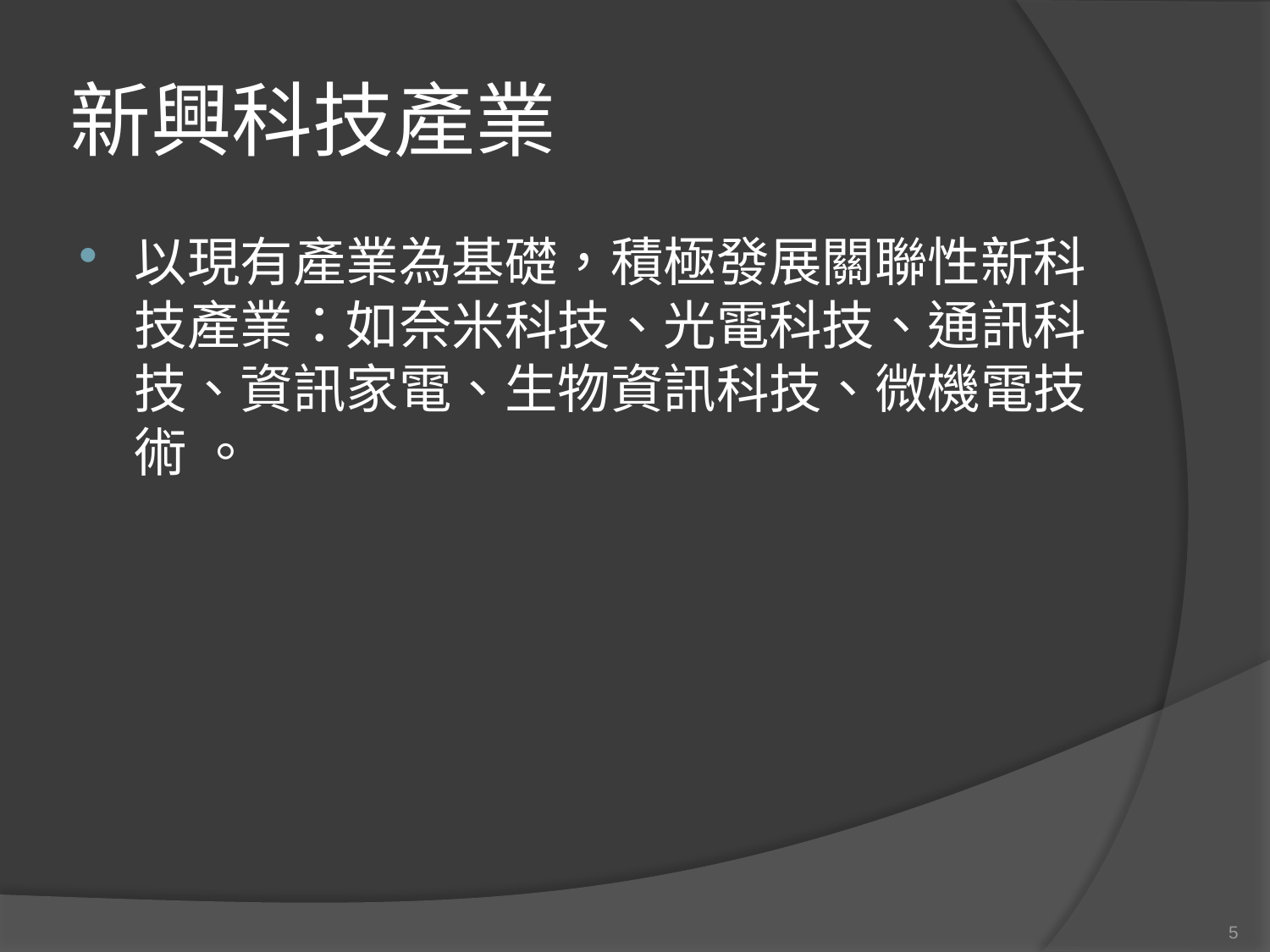

# 新興科技產業
以現有產業為基礎，積極發展關聯性新科技產業：如奈米科技、光電科技、通訊科技、資訊家電、生物資訊科技、微機電技術 。
5